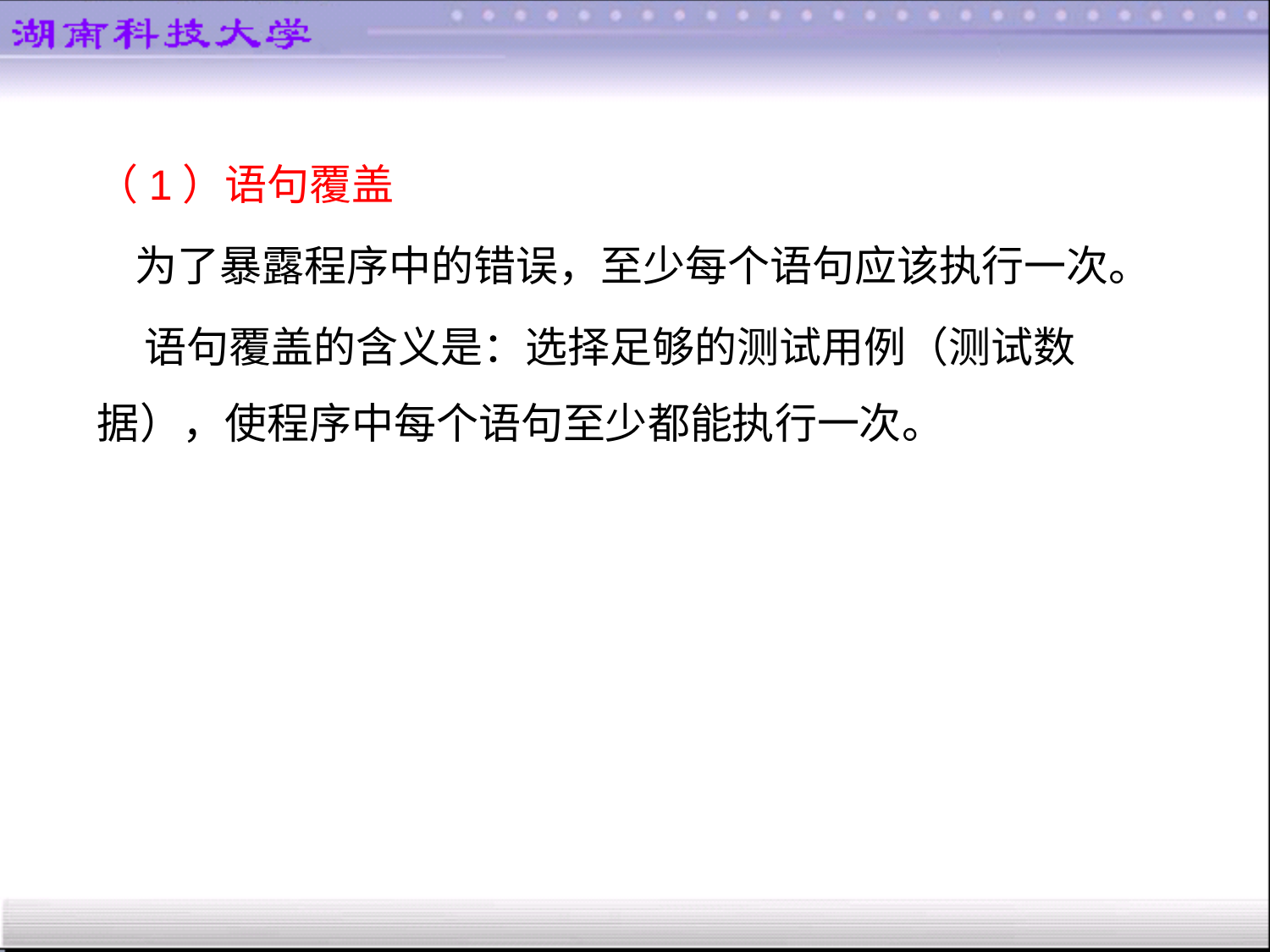

（1）语句覆盖
   为了暴露程序中的错误，至少每个语句应该执行一次。
    语句覆盖的含义是：选择足够的测试用例（测试数据），使程序中每个语句至少都能执行一次。